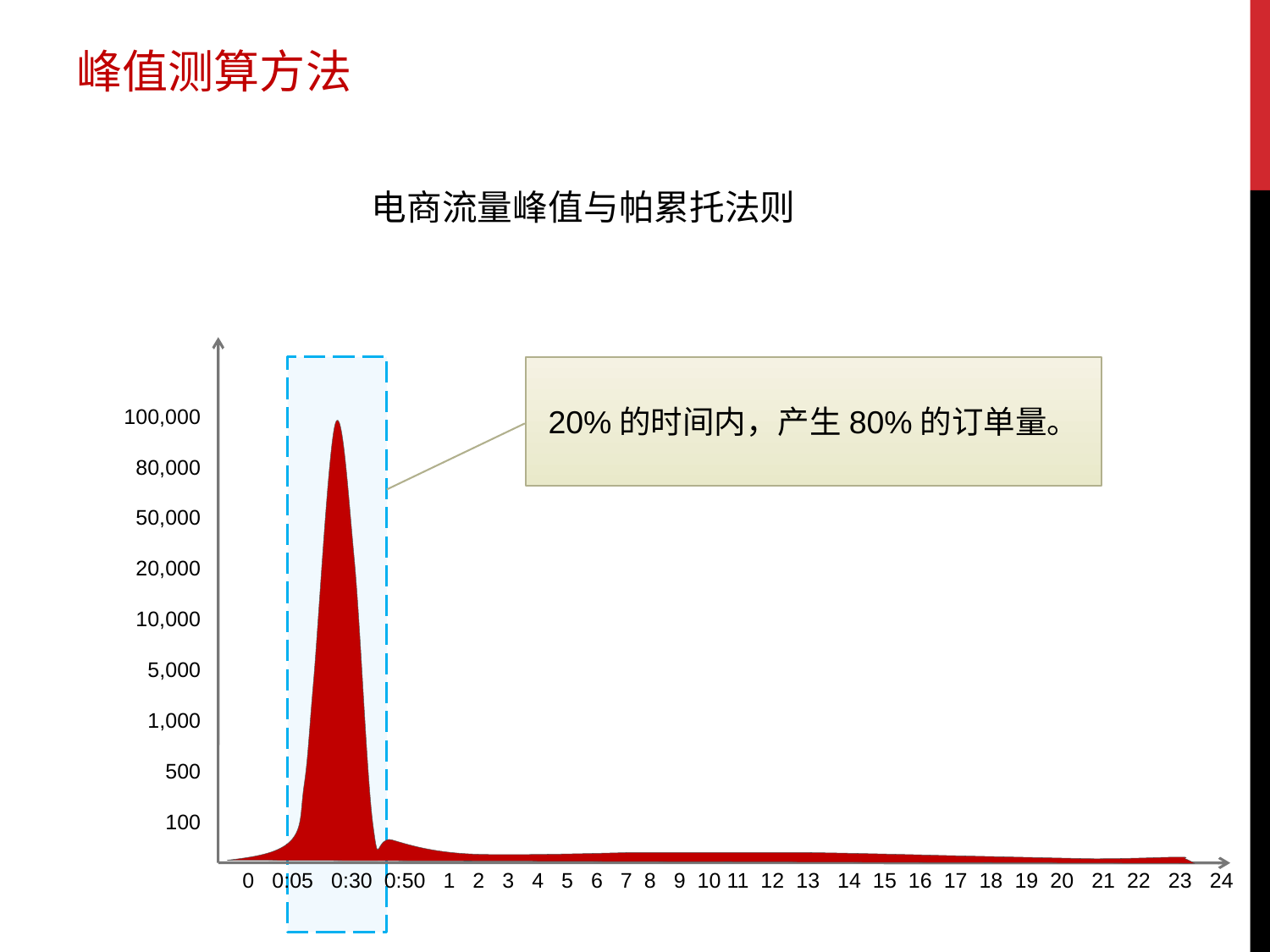

# 峰值测算方法
电商流量峰值与帕累托法则

20%的时间内，产生80%的订单量。
100,000

80,000

50,000

20,000

10,000

5,000

1,000

500

100

0   0:05   0:30  0:50   1   2   3   4   5   6   7  8   9  10 11  12  13   14  15  16  17  18  19  20   21  22   23   24